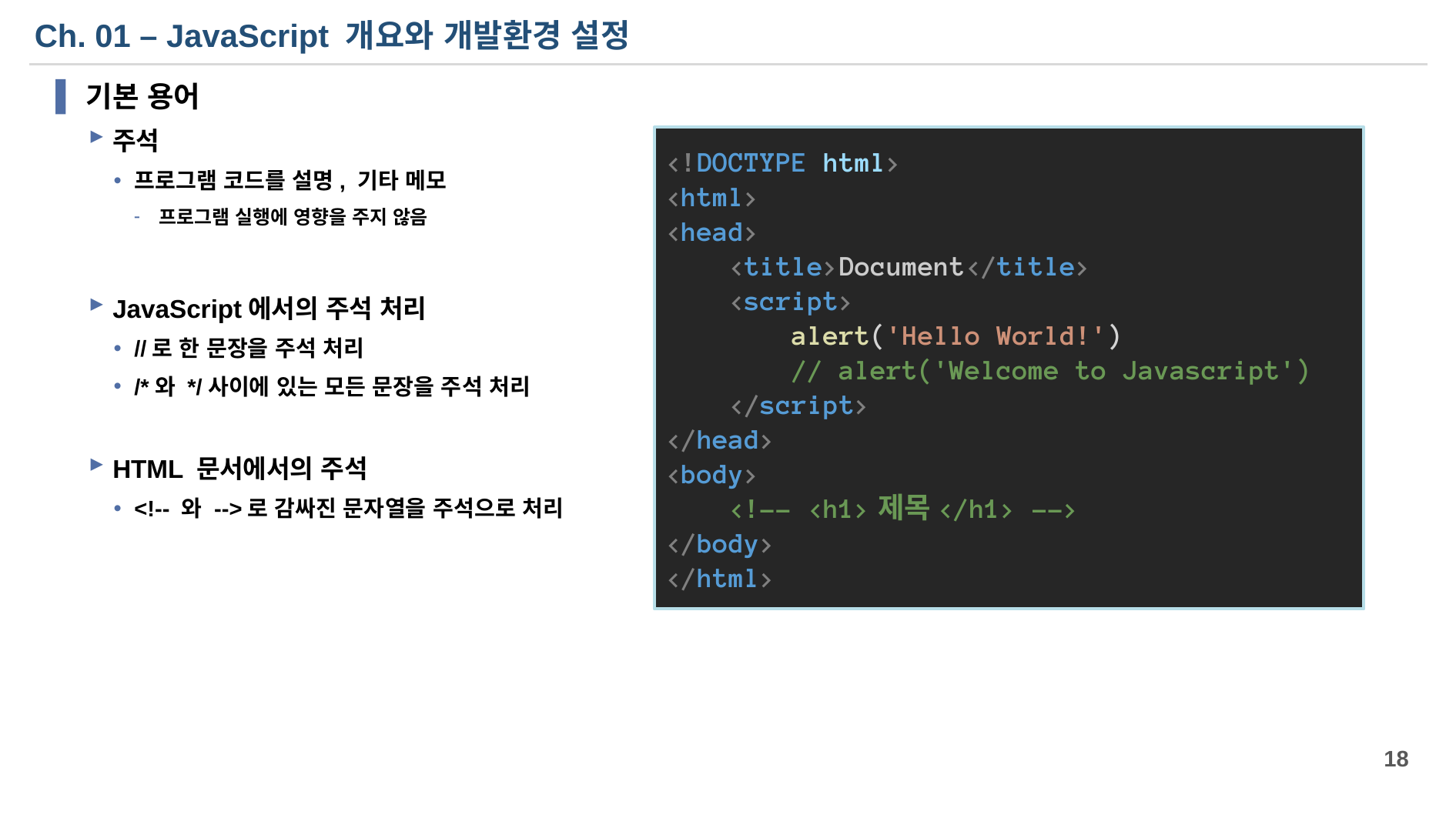

# Ch. 01 – JavaScript 개요와 개발환경 설정
기본 용어
주석
프로그램 코드를 설명, 기타 메모
프로그램 실행에 영향을 주지 않음

JavaScript에서의 주석 처리
//로 한 문장을 주석 처리
/*와 */사이에 있는 모든 문장을 주석 처리

HTML 문서에서의 주석
<!-- 와 -->로 감싸진 문자열을 주석으로 처리

<!DOCTYPE html>
<html>
<head>
    <title>Document</title>
    <script>
        alert('Hello World!')
        // alert('Welcome to Javascript')
    </script>
</head>
<body>
    <!-- <h1>제목</h1> -->
</body>
</html>
18